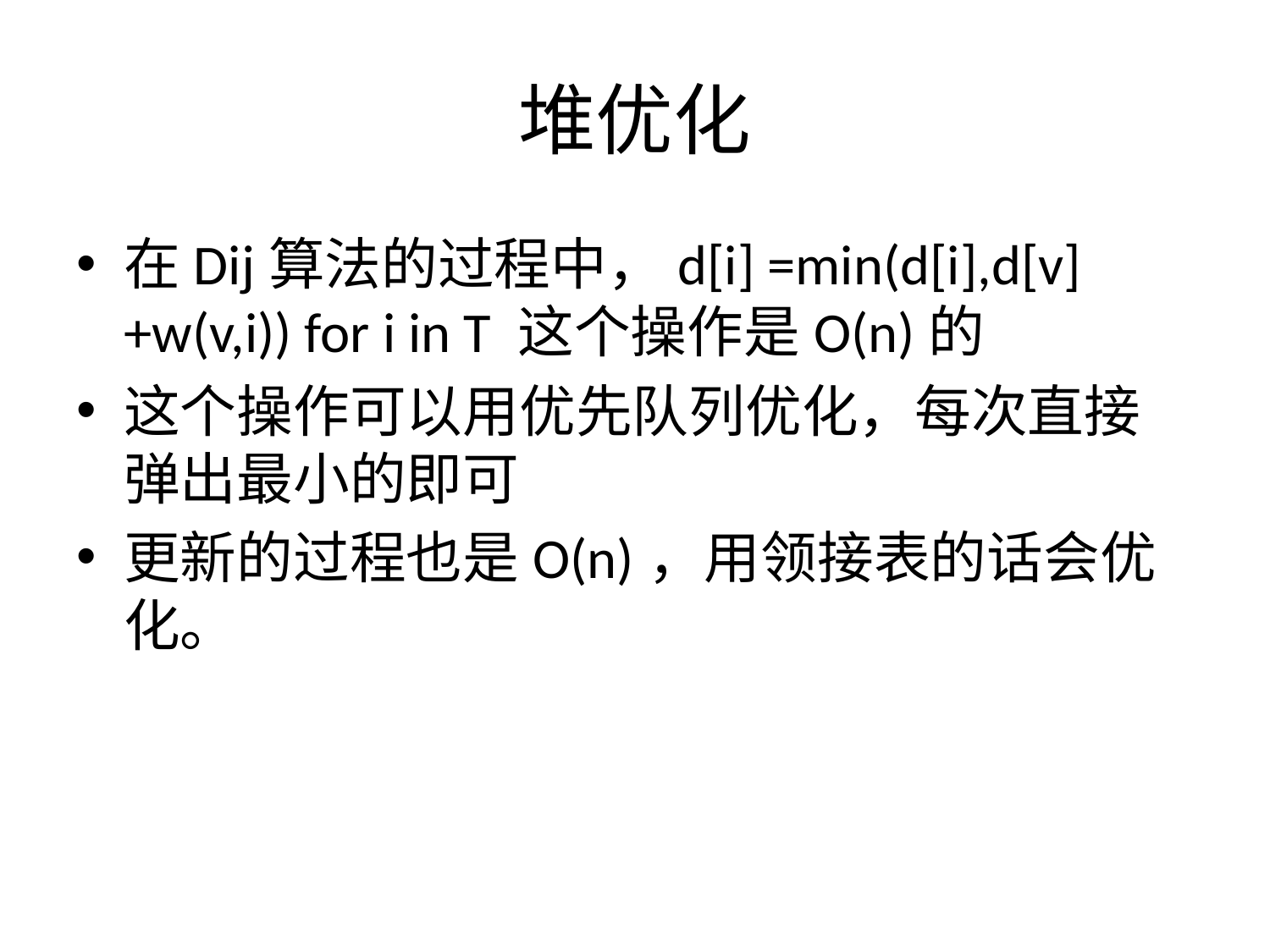

# 堆优化
在Dij算法的过程中，d[i] =min(d[i],d[v]+w(v,i)) for i in T 这个操作是O(n)的
这个操作可以用优先队列优化，每次直接弹出最小的即可
更新的过程也是O(n)，用领接表的话会优化。